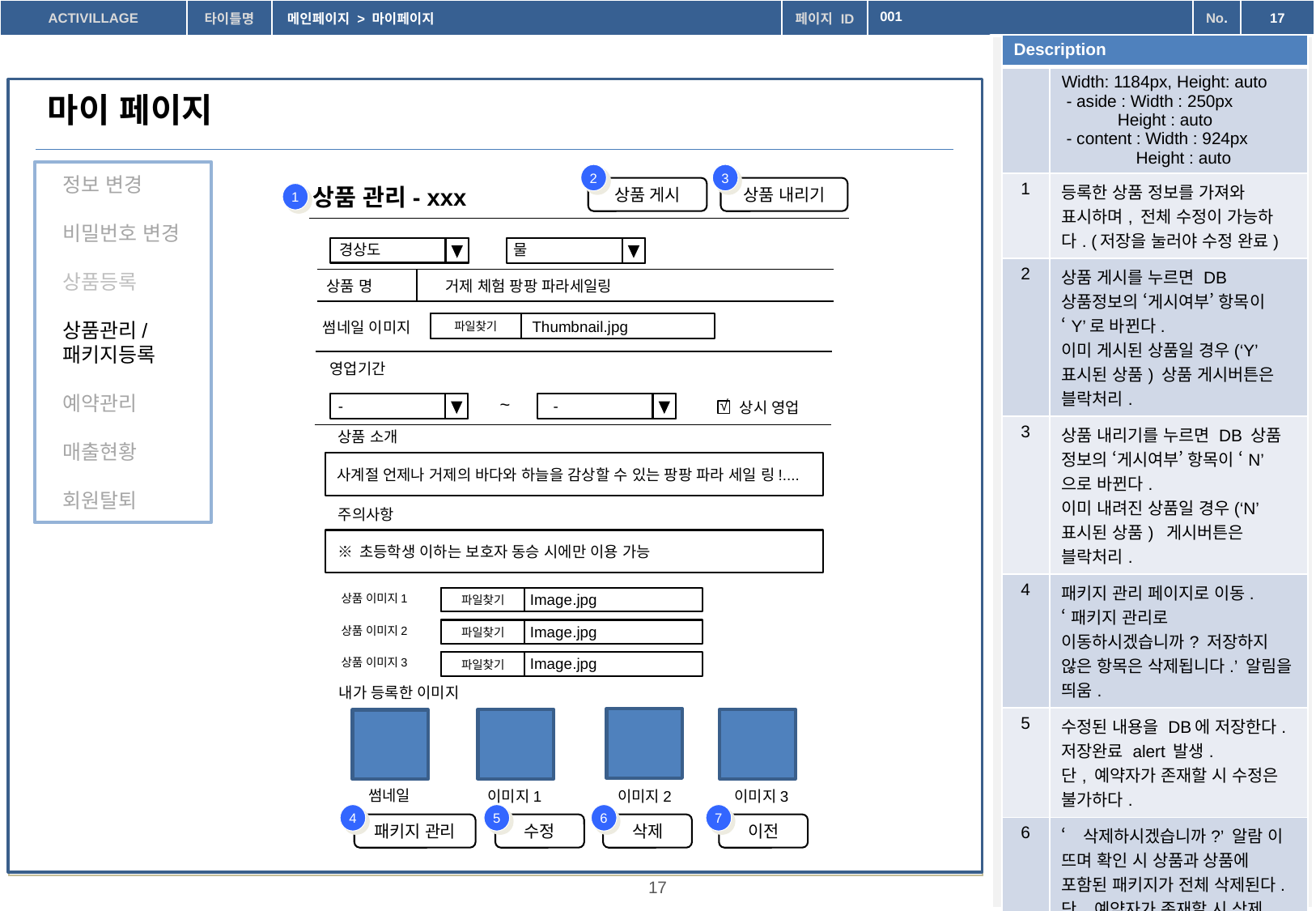

001
메인페이지 > 마이페이지
| Description |  |
| --- | --- |
|  | Width: 1184px, Height: auto - aside : Width : 250px Height : auto - content : Width : 924px Height : auto |
| 1 | 등록한 상품 정보를 가져와 표시하며, 전체 수정이 가능하다. (저장을 눌러야 수정 완료) |
| 2 | 상품 게시를 누르면 DB 상품정보의 ‘게시여부’ 항목이 ‘Y’로 바뀐다. 이미 게시된 상품일 경우(‘Y’표시된 상품) 상품 게시버튼은 블락처리. |
| 3 | 상품 내리기를 누르면 DB 상품 정보의 ‘게시여부’ 항목이 ‘N’으로 바뀐다. 이미 내려진 상품일 경우(‘N’표시된 상품) 게시버튼은 블락처리. |
| 4 | 패키지 관리 페이지로 이동. ‘패키지 관리로 이동하시겠습니까? 저장하지 않은 항목은 삭제됩니다.’ 알림을 띄움. |
| 5 | 수정된 내용을 DB에 저장한다. 저장완료 alert 발생. 단, 예약자가 존재할 시 수정은 불가하다. |
| 6 | ‘삭제하시겠습니까?’ 알람 이 뜨며 확인 시 상품과 상품에 포함된 패키지가 전체 삭제된다. 단, 예약자가 존재할 시 삭제 불가. |
| 7 | 마이 페이지 상품관리 페이지로 이동. |

마이 페이지
  정보 변경

  비밀번호 변경

  상품등록

  상품관리/
  패키지등록

  예약관리

  매출현황

  회원탈퇴
2
3
상품 관리- xxx
상품 게시
상품 내리기
1
경상도
물

거제 체험 팡팡 파라세일링
상품 명
Thumbnail.jpg
썸네일 이미지
파일찾기

영업기간
~
√
-
-
상시 영업

상품 소개
사계절 언제나 거제의 바다와 하늘을 감상할 수 있는 팡팡 파라 세일 링!....
주의사항
※ 초등학생 이하는 보호자 동승 시에만 이용 가능
Image.jpg
상품 이미지1
파일찾기

Image.jpg
상품 이미지2
파일찾기

Image.jpg
상품 이미지3
파일찾기

내가 등록한 이미지

썸네일
이미지2
이미지3
이미지1
4
5
6
7
패키지 관리
수정
삭제
이전